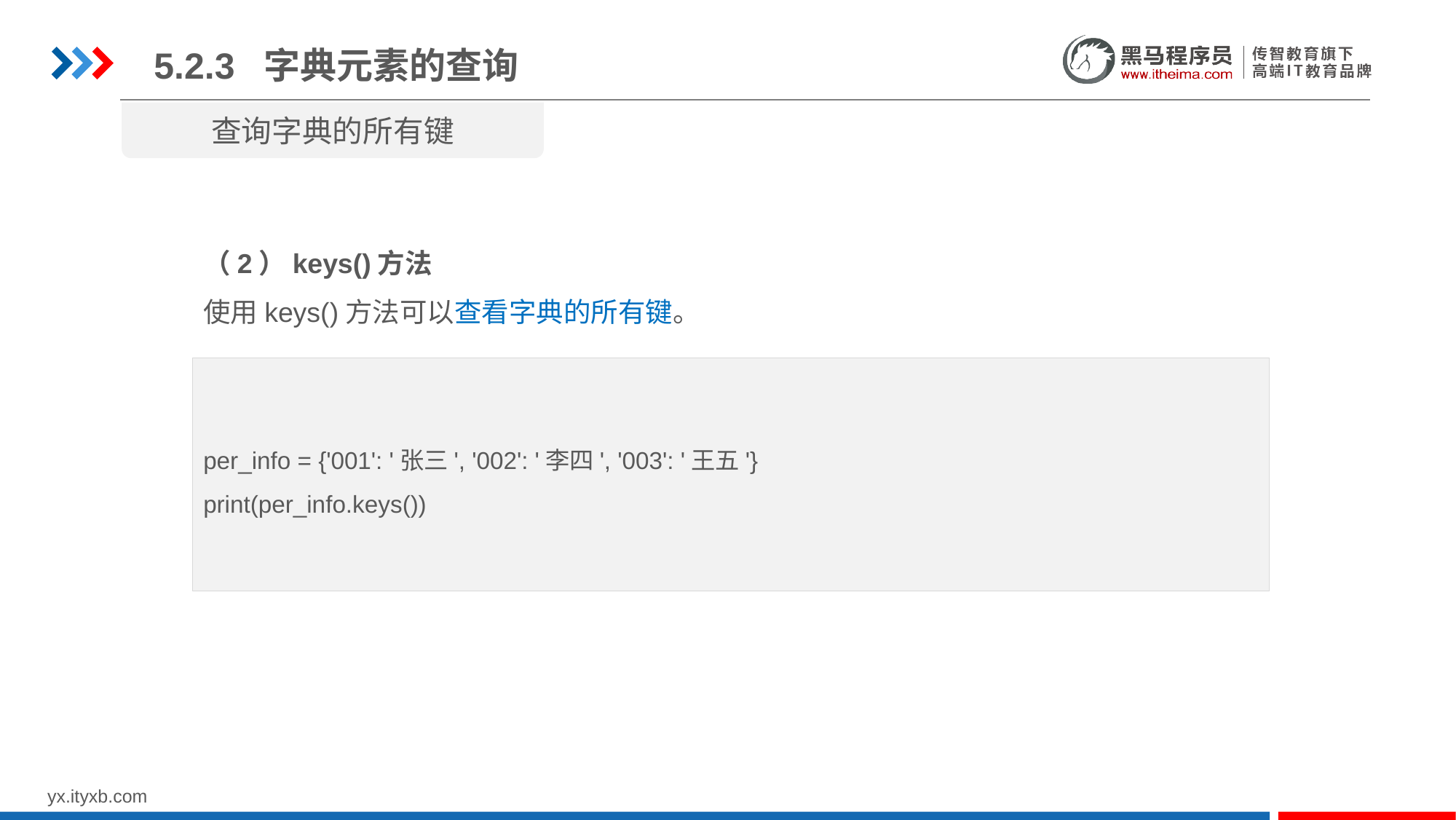

5.2.3  字典元素的查询

查询字典的所有键
（2）keys()方法
使用keys()方法可以查看字典的所有键。
per_info = {'001': '张三', '002': '李四', '003': '王五'}
print(per_info.keys())